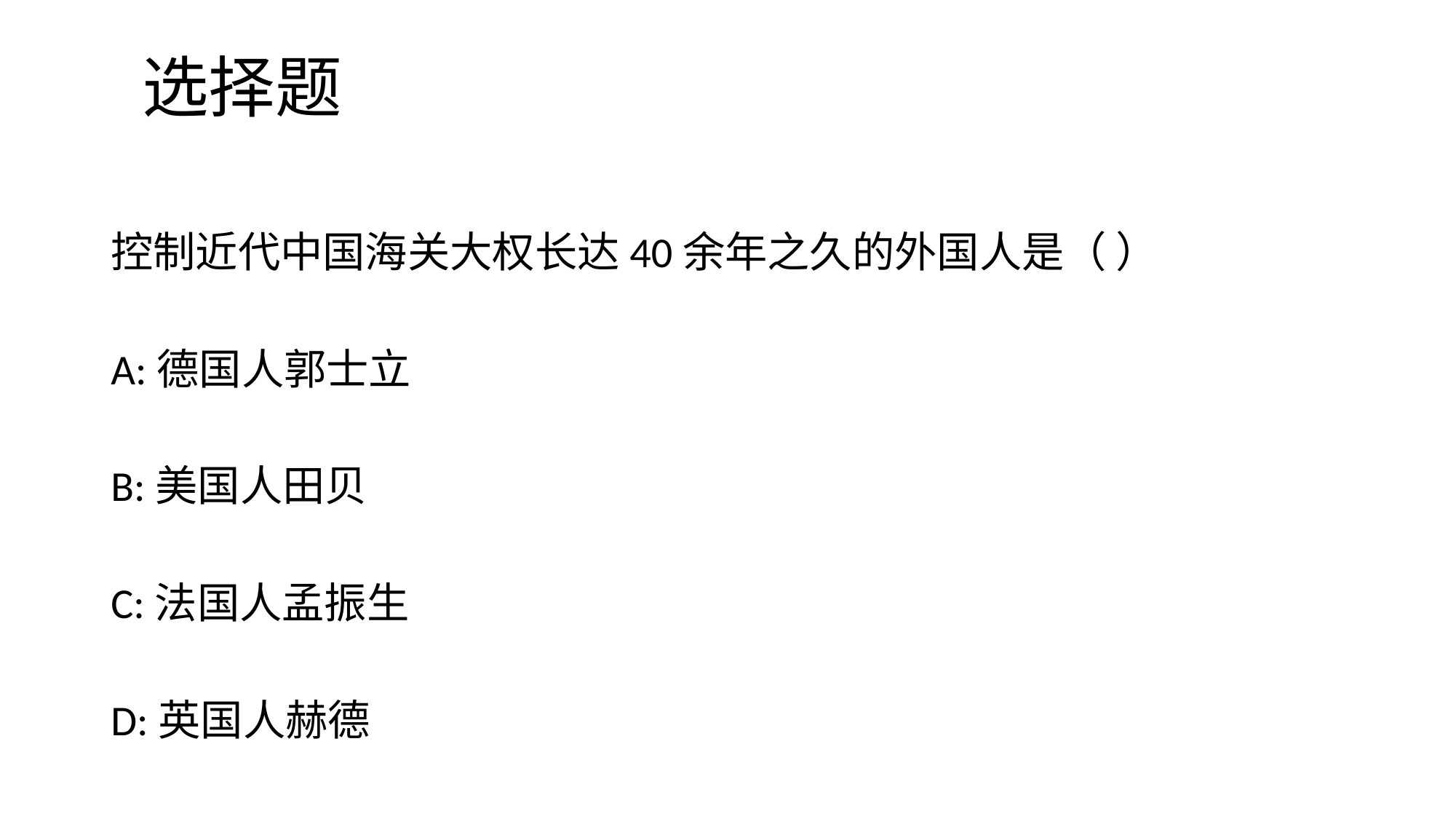

# 选择题
控制近代中国海关大权长达40余年之久的外国人是（ ）
A:德国人郭士立
B:美国人田贝
C:法国人孟振生
D:英国人赫德